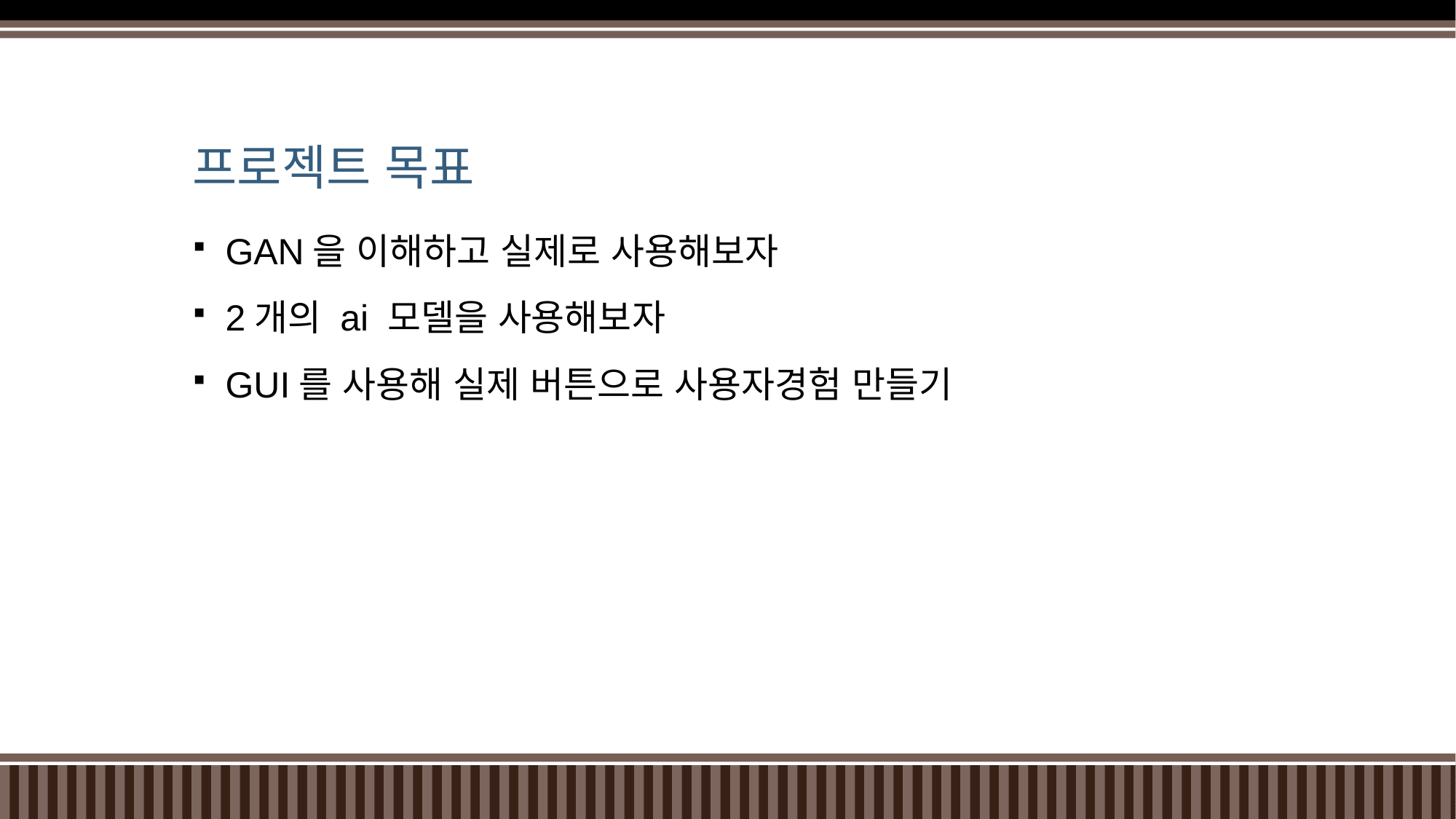

# 프로젝트 목표
GAN을 이해하고 실제로 사용해보자
2개의 ai 모델을 사용해보자
GUI를 사용해 실제 버튼으로 사용자경험 만들기